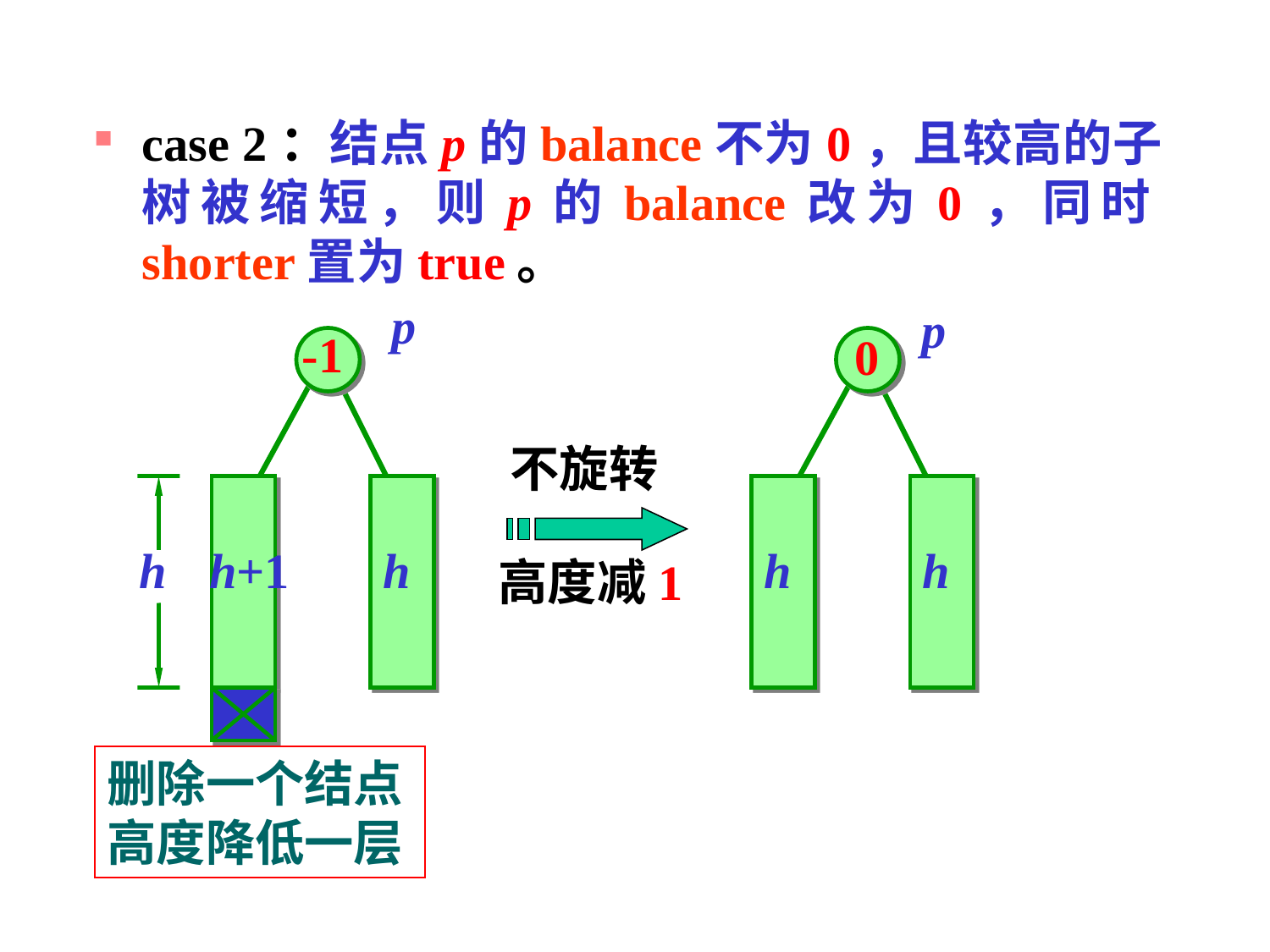

case 2：结点p的balance不为0，且较高的子树被缩短，则p的balance改为0，同时shorter置为true。
p
p
-1
0

不旋转

h
h+1
h
h
h
高度减1

删除一个结点高度降低一层
157